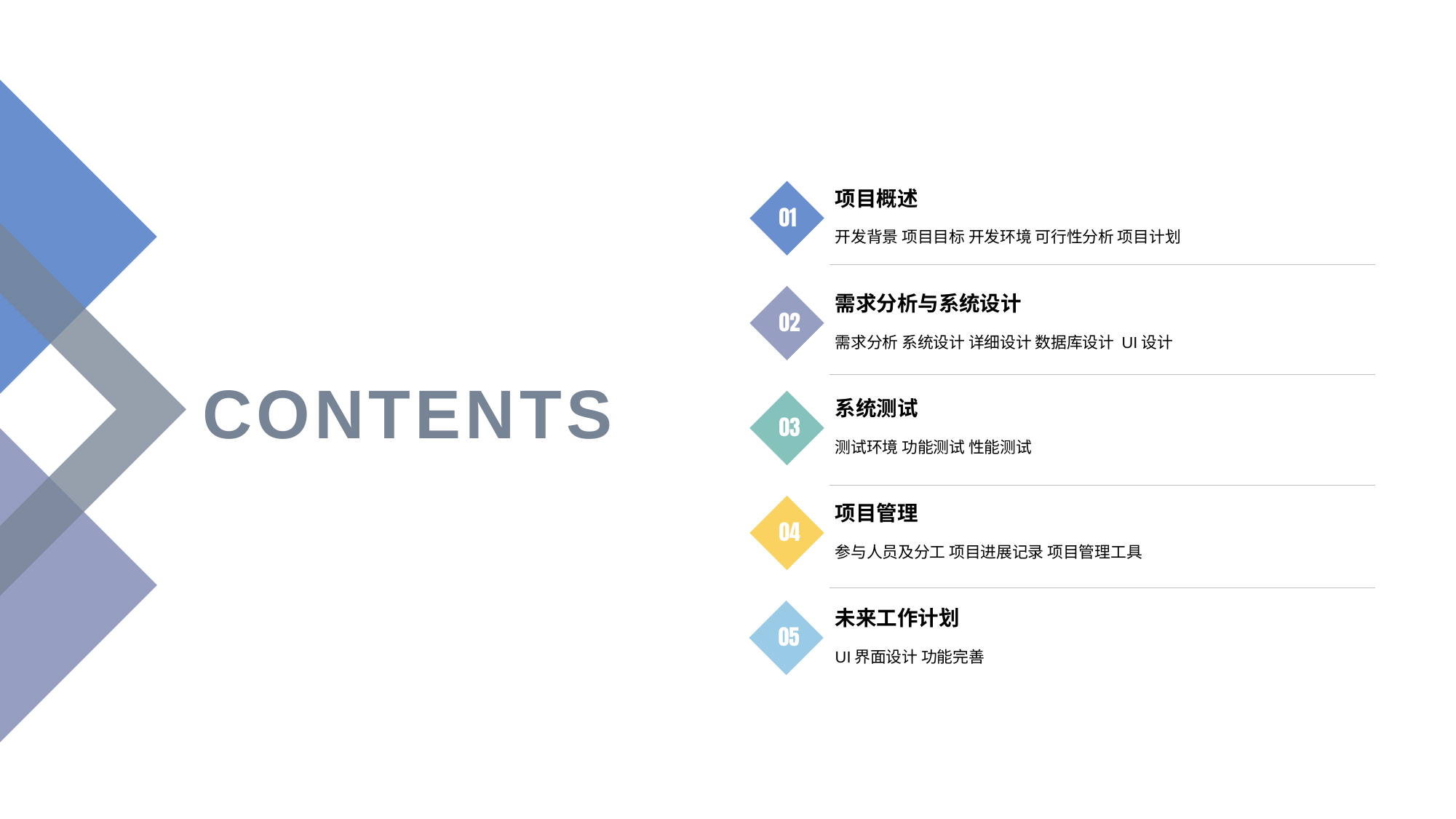

项目概述
01
开发背景 项目目标 开发环境 可行性分析 项目计划
需求分析与系统设计
02
需求分析 系统设计 详细设计 数据库设计 UI设计
CONTENTS
系统测试
03
测试环境 功能测试 性能测试
项目管理
04
参与人员及分工 项目进展记录 项目管理工具
未来工作计划
05
UI界面设计 功能完善